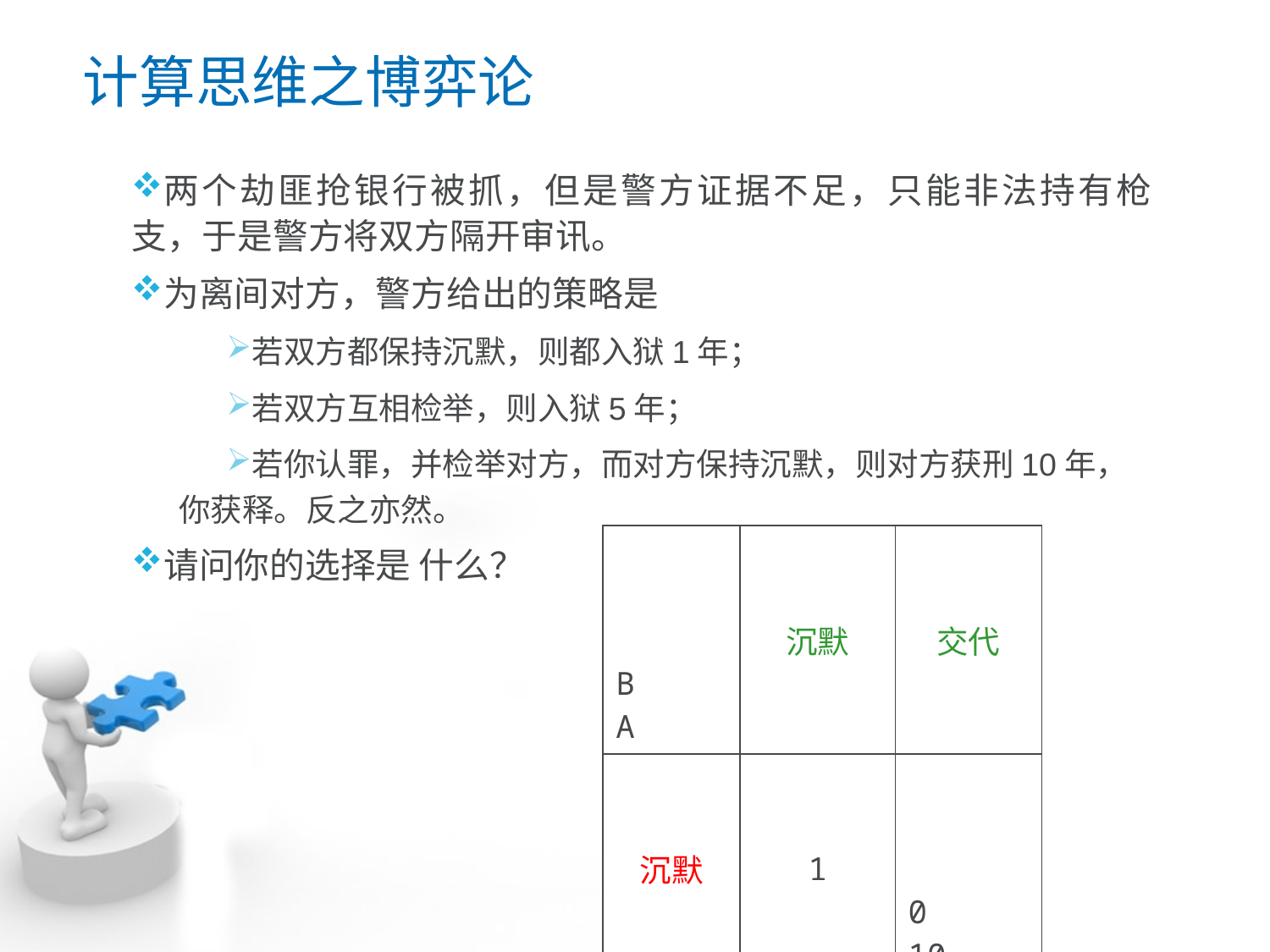

# 计算思维之博弈论
两个劫匪抢银行被抓，但是警方证据不足，只能非法持有枪支，于是警方将双方隔开审讯。
为离间对方，警方给出的策略是
若双方都保持沉默，则都入狱1年；
若双方互相检举，则入狱5年；
若你认罪，并检举对方，而对方保持沉默，则对方获刑10年，你获释。反之亦然。
请问你的选择是 什么？
| B A | 沉默 | 交代 |
| --- | --- | --- |
| 沉默 | 1 | 0 10 |
| 交代 | 10 0 | 5 |